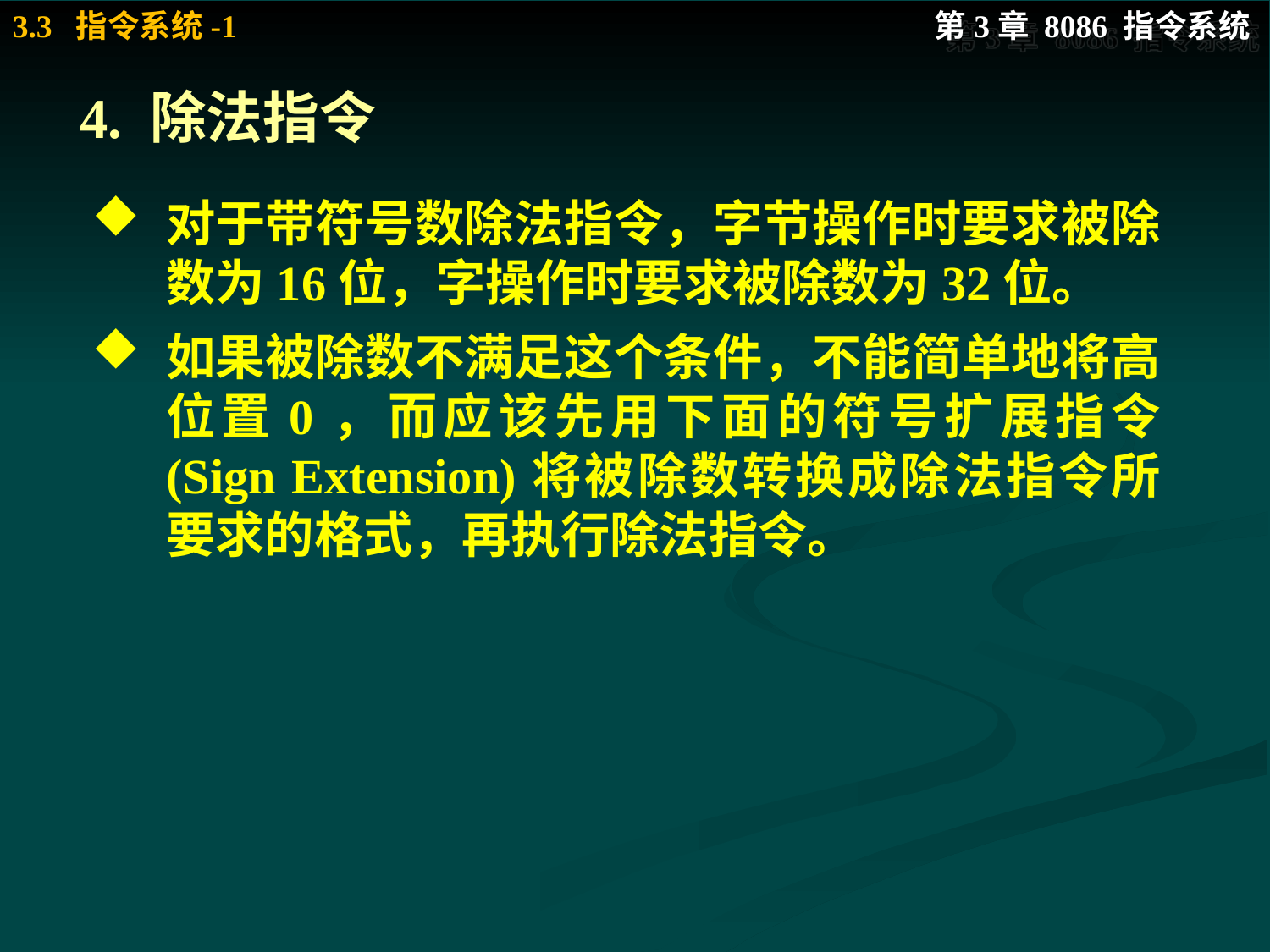

# 4. 除法指令
对于带符号数除法指令，字节操作时要求被除数为16位，字操作时要求被除数为32位。
如果被除数不满足这个条件，不能简单地将高位置0，而应该先用下面的符号扩展指令 (Sign Extension)将被除数转换成除法指令所要求的格式，再执行除法指令。